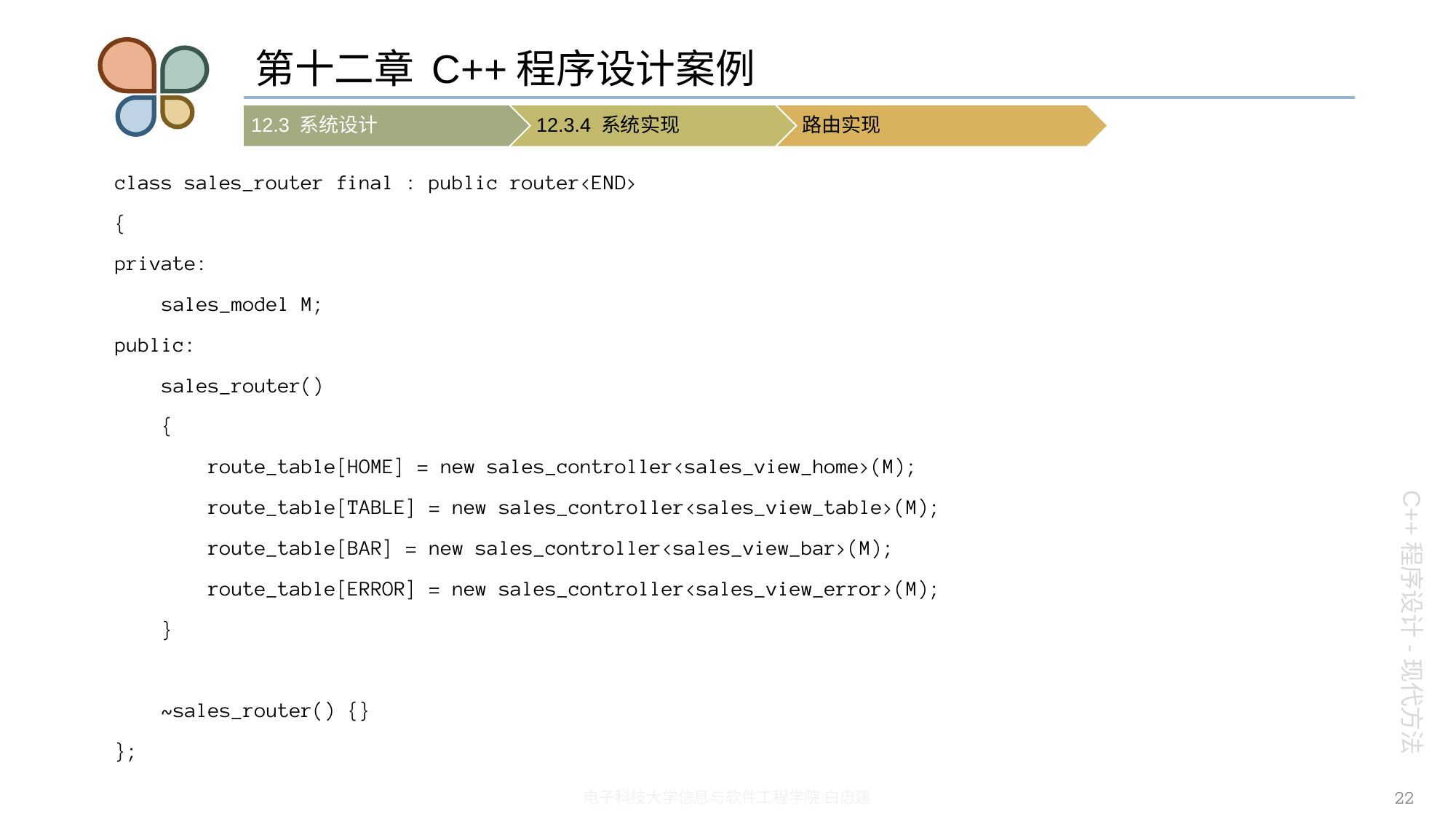

# 第十二章 C++程序设计案例
12.3 系统设计
12.3.4 系统实现
路由实现
class sales_router final : public router<END>
{
private:
    sales_model M;
public:
    sales_router()
    {
        route_table[HOME] = new sales_controller<sales_view_home>(M);
        route_table[TABLE] = new sales_controller<sales_view_table>(M);
        route_table[BAR] = new sales_controller<sales_view_bar>(M);
        route_table[ERROR] = new sales_controller<sales_view_error>(M);
    }

    ~sales_router() {}
};

22